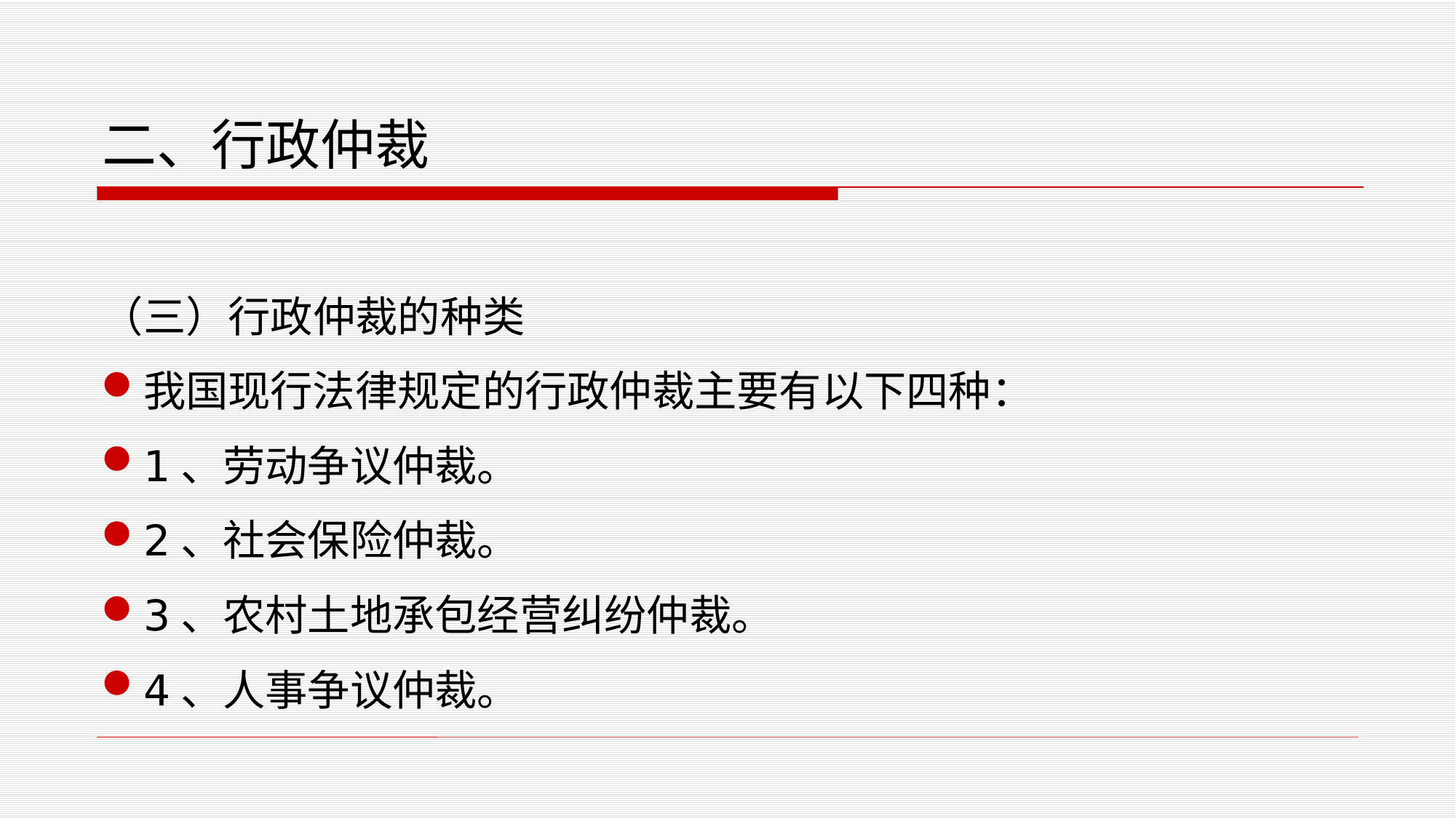

# 二、行政仲裁

（三）行政仲裁的种类
我国现行法律规定的行政仲裁主要有以下四种：
1、劳动争议仲裁。
2、社会保险仲裁。
3、农村土地承包经营纠纷仲裁。
4、人事争议仲裁。